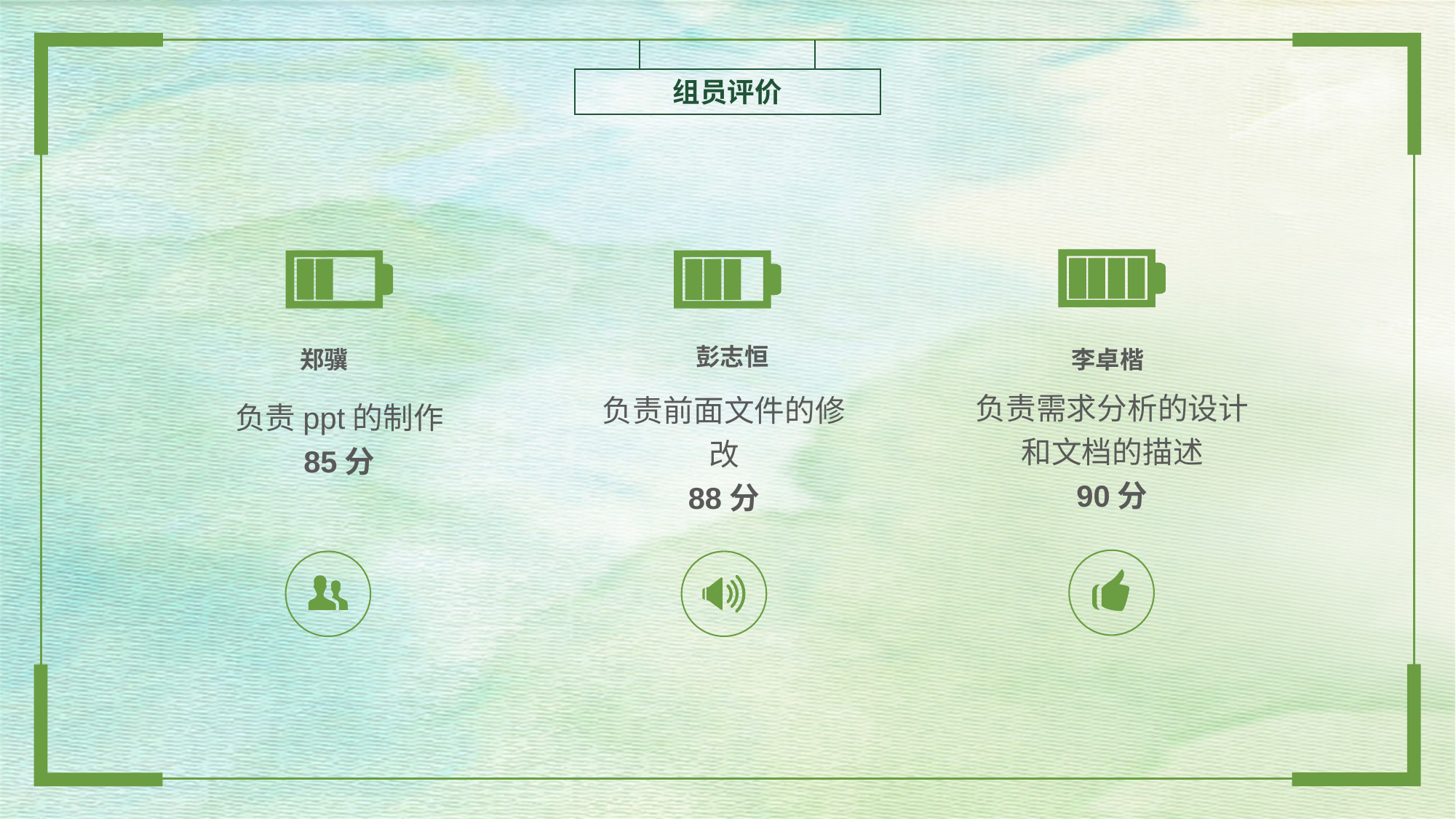

组员评价

彭志恒
郑骥
李卓楷
负责需求分析的设计和文档的描述
90分
负责前面文件的修改
88分
负责ppt的制作
85分